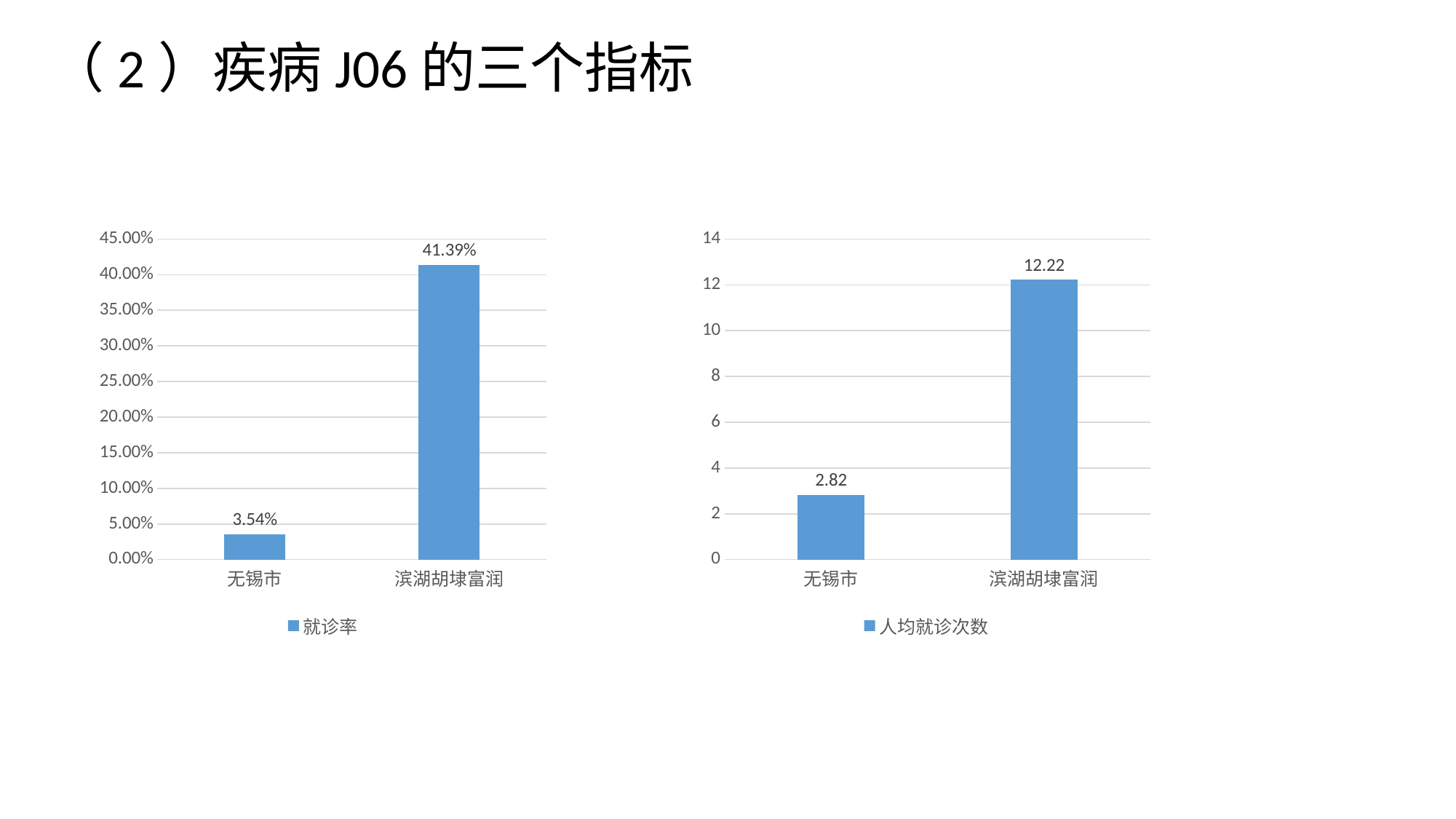

# （2）疾病J06的三个指标

### Chart

| Category | 就诊率 |
|---|---|
| 无锡市 | 0.0354 |
| 滨湖胡埭富润 | 0.4139 |

### Chart

| Category | 人均就诊次数 |
|---|---|
| 无锡市 | 2.82 |
| 滨湖胡埭富润 | 12.22 |